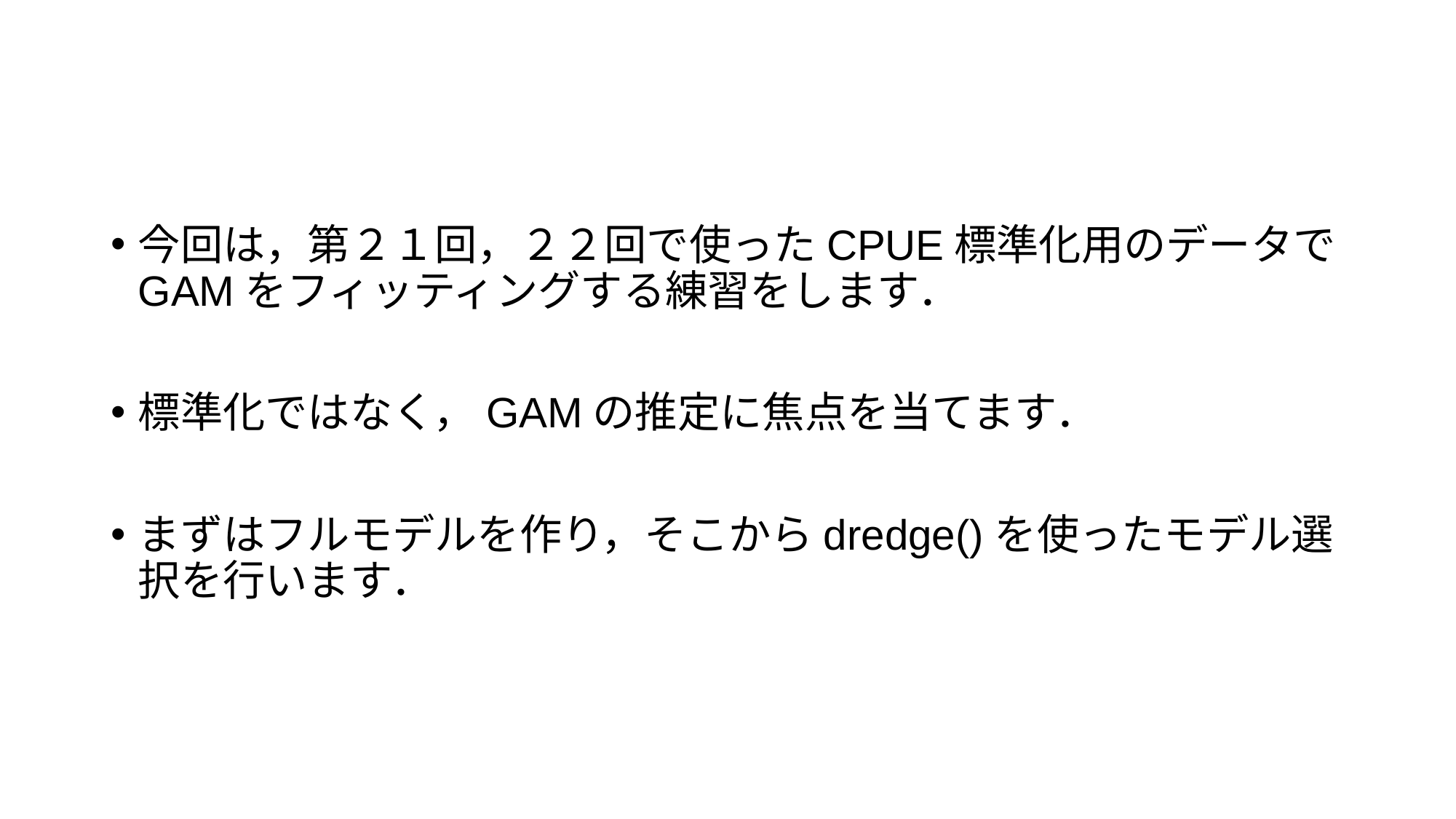

今回は，第２１回，２２回で使ったCPUE標準化用のデータでGAMをフィッティングする練習をします．

標準化ではなく，GAMの推定に焦点を当てます．

まずはフルモデルを作り，そこからdredge()を使ったモデル選択を行います．